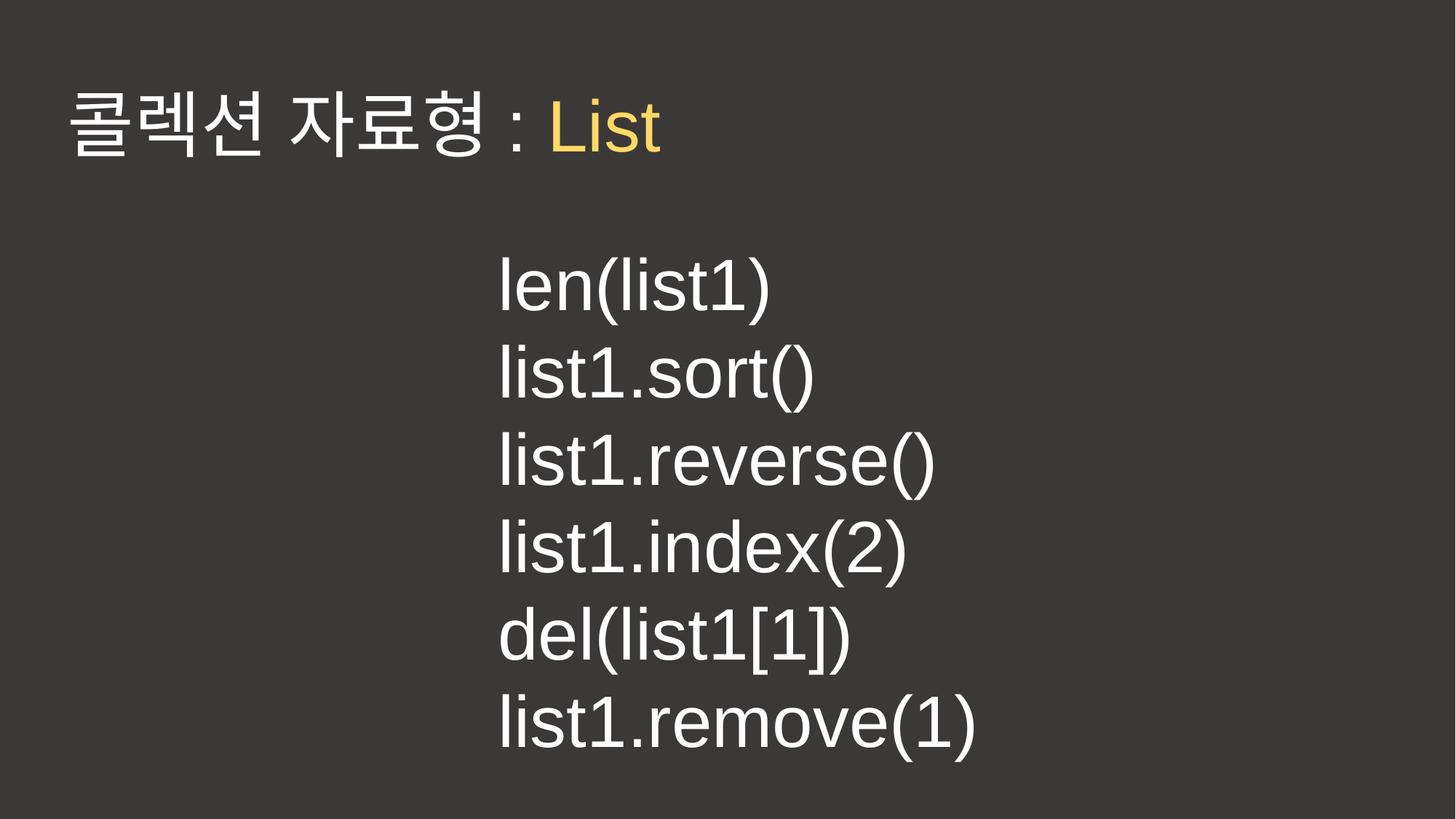

콜렉션 자료형: List
len(list1)
list1.sort()
list1.reverse()
list1.index(2)
del(list1[1])
list1.remove(1)